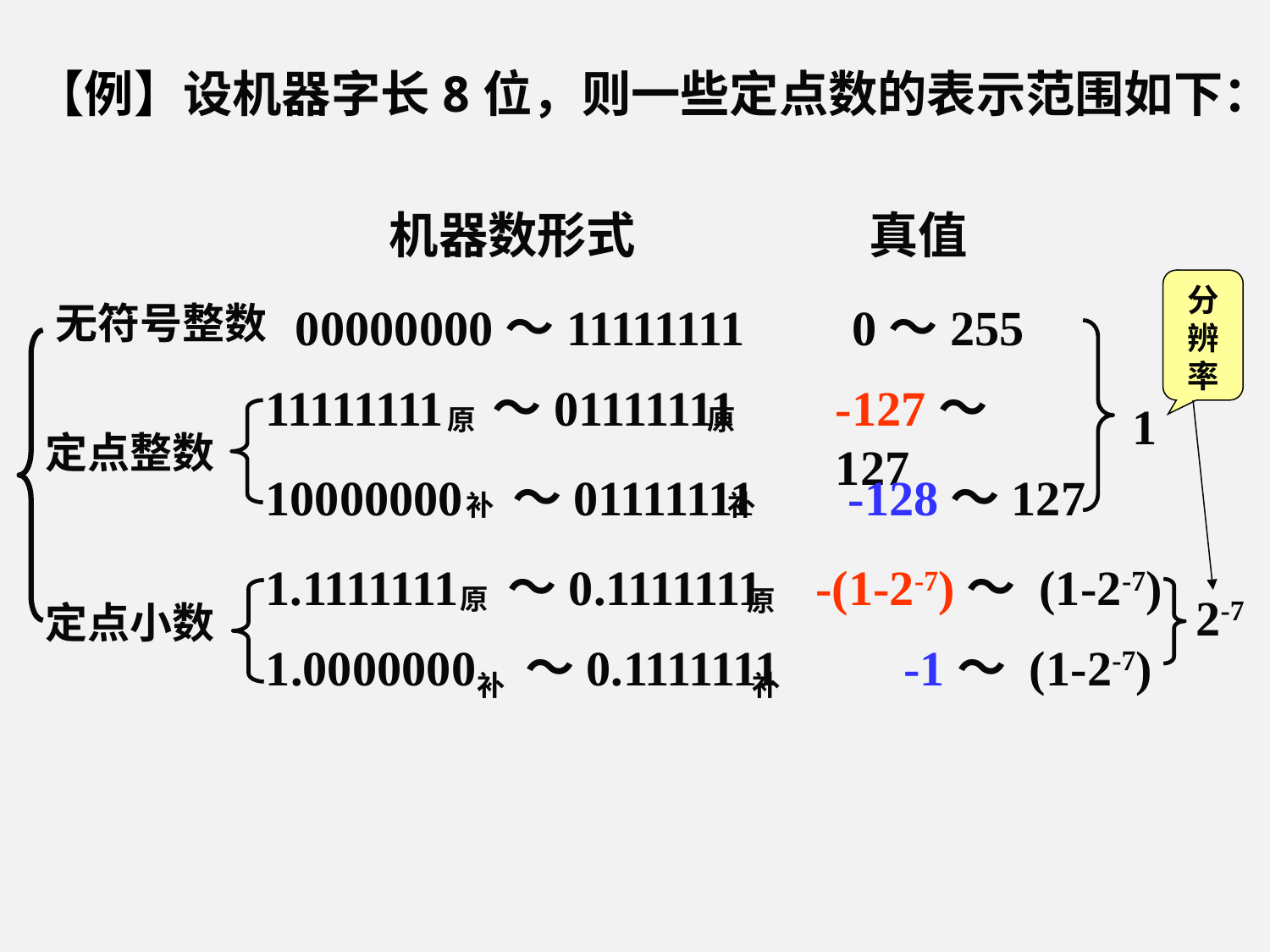

【例】设机器字长8位，则一些定点数的表示范围如下：
机器数形式
真值
分辨率
无符号整数
00000000～11111111
   0～255

11111111   ～01111111
原
原
-127～127
1

定点整数
10000000   ～01111111
补
补
 -128～127
1.1111111   ～0.1111111
原
原
-(1-2-7)～ (1-2-7)

2-7
定点小数
1.0000000   ～0.1111111
补
补
        -1～ (1-2-7)
22